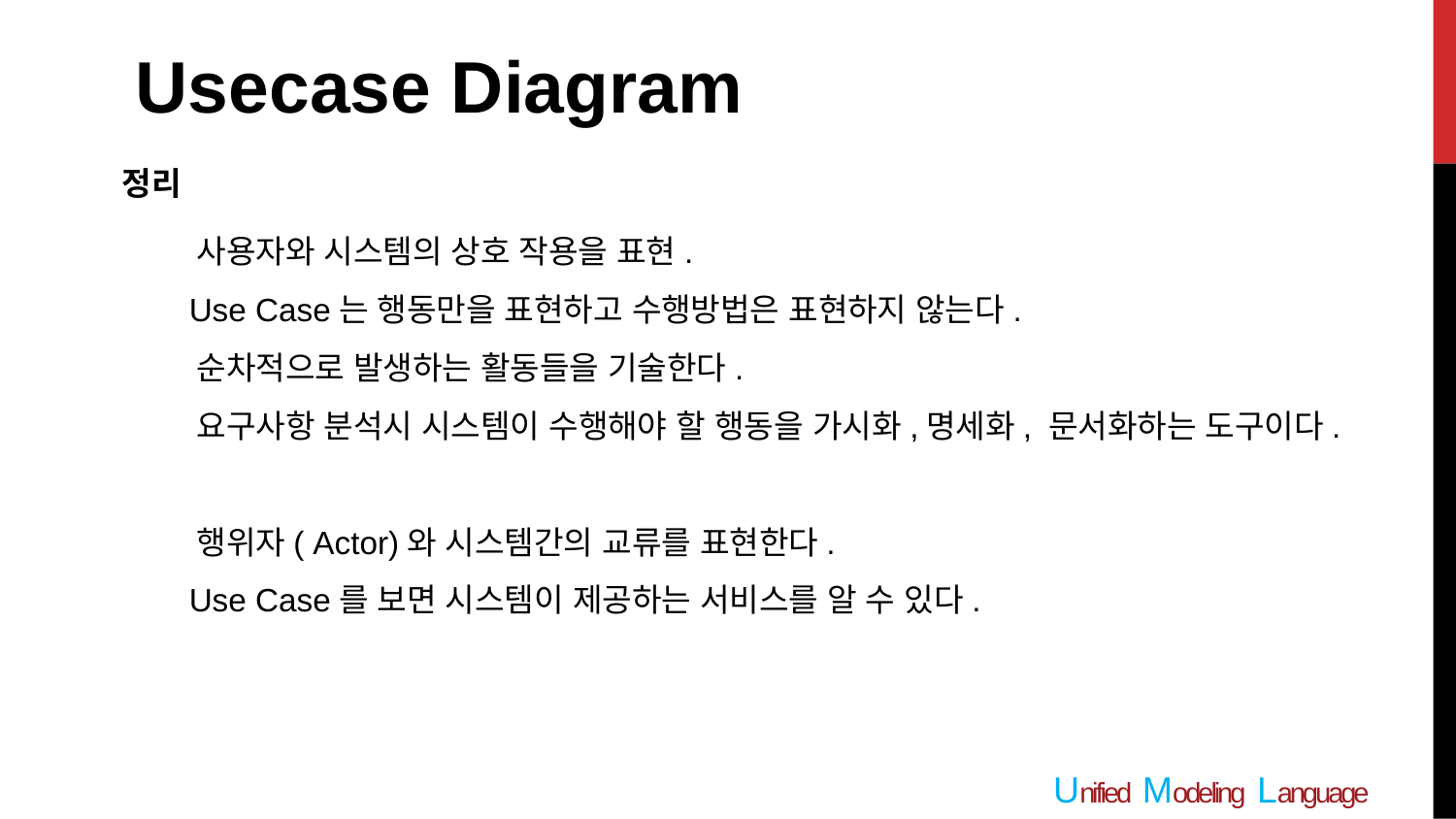

Usecase Diagram
정리
   사용자와 시스템의 상호 작용을 표현.
   Use Case는 행동만을 표현하고 수행방법은 표현하지 않는다.
   순차적으로 발생하는 활동들을 기술한다.
   요구사항 분석시 시스템이 수행해야 할 행동을 가시화,명세화, 문서화하는 도구이다.

   행위자( Actor)와 시스템간의 교류를 표현한다.
   Use Case를 보면 시스템이 제공하는 서비스를 알 수 있다.